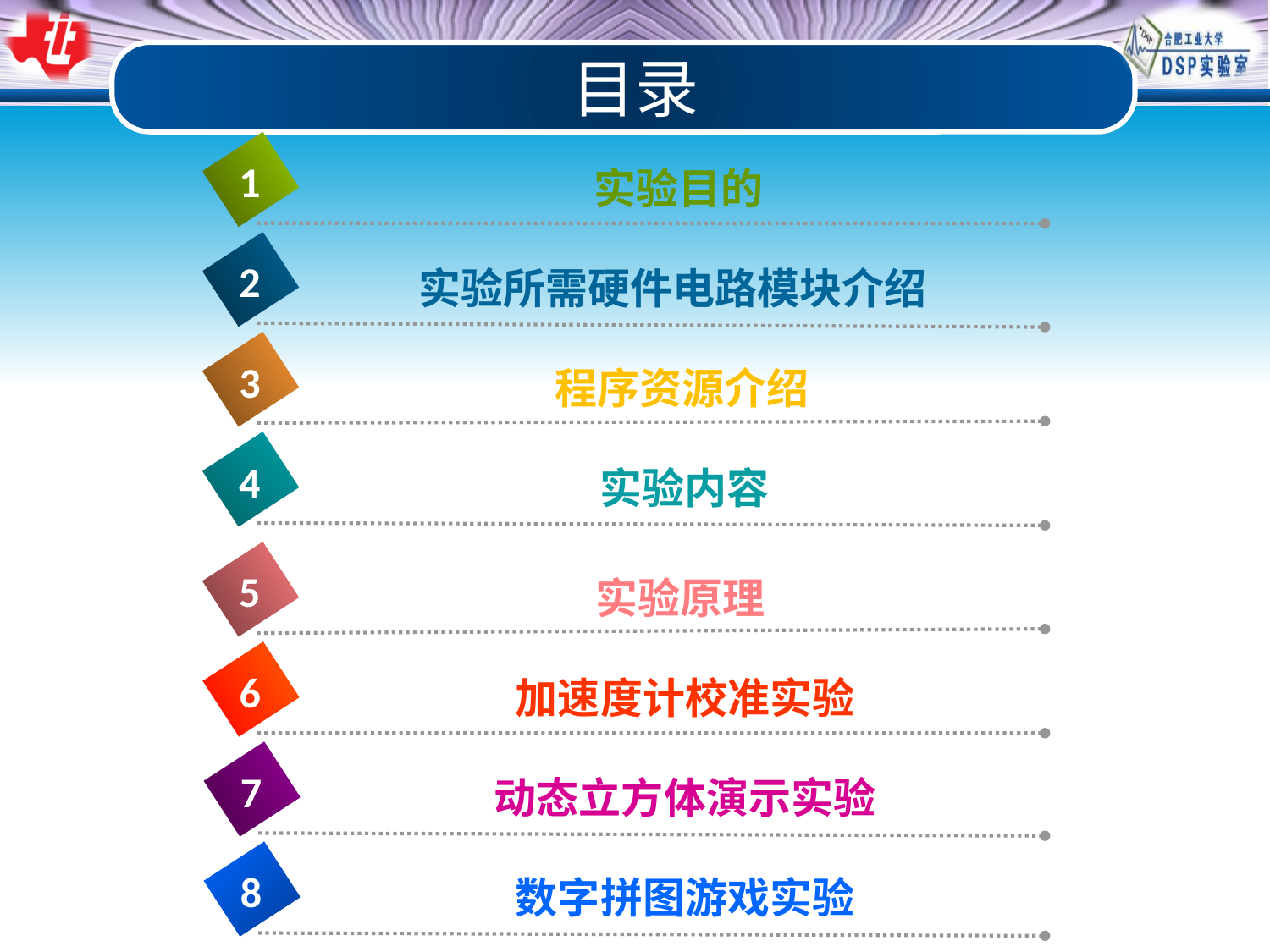

目录

1
实验目的

2
实验所需硬件电路模块介绍

3
程序资源介绍

4
实验内容

5
实验原理

6
加速度计校准实验

7
动态立方体演示实验

8
数字拼图游戏实验